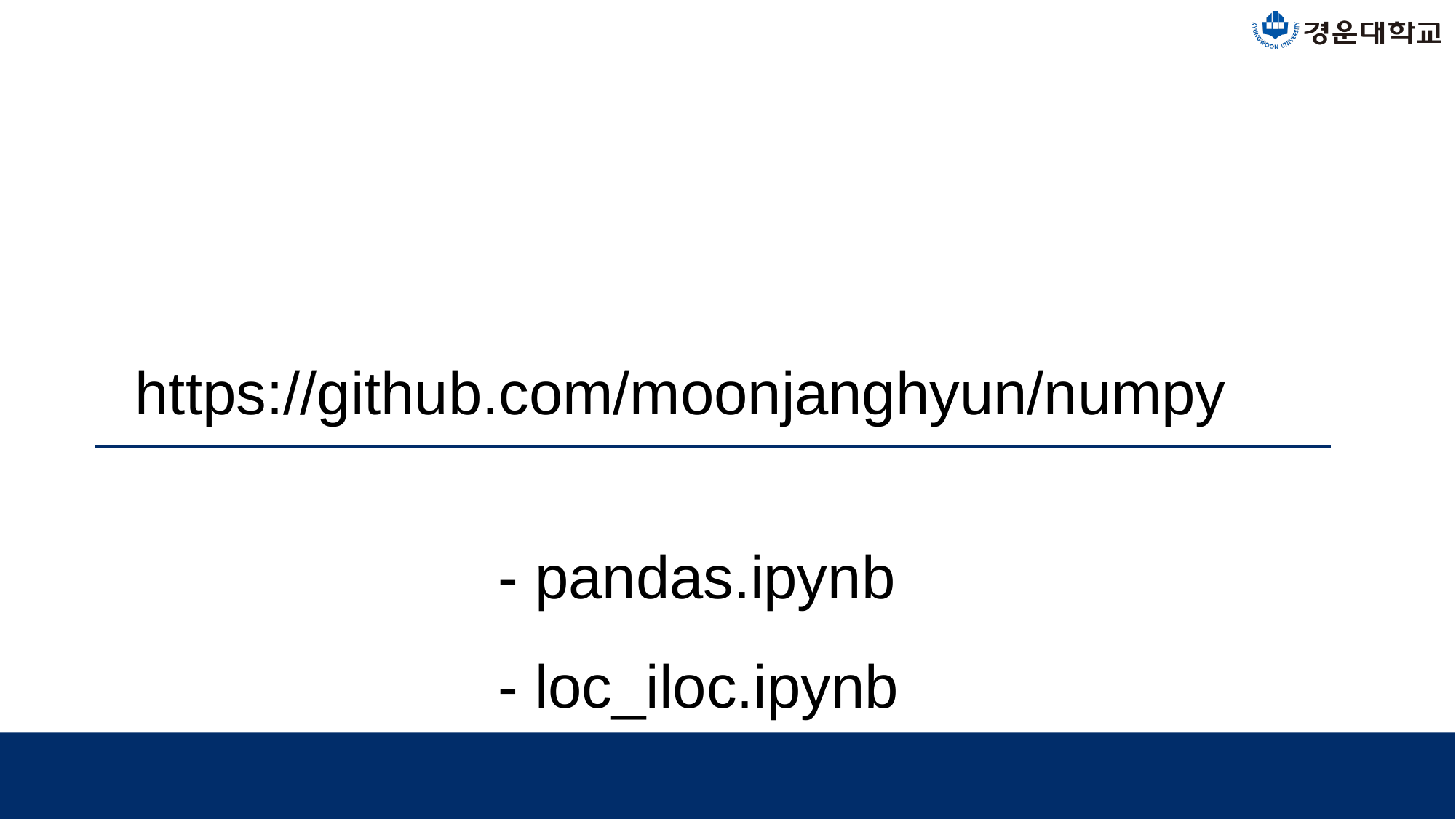

※ 디자인 변경이  안되는 부분은 [보기]- [슬라이드 마스터]에 들어가면 편집 가능합니다.
※ 슬라이드 좌우에 있는 샘플을 서식복사 ,  복사,  컬러  스포이드 해서 사용하면 작업이 편합니다.
COLOR

FONT COLOR

제목: KoPubWorld돋움체 Bold 20pt
본문: KoPubWorld바탕체 Light 16pt
본문: KoPubWorld바탕체 Medium 16pt
본문: KoPubWorld바탕체 Medium 18pt
인용구: KoPubWorld바탕체 Lite 20pt
https://github.com/moonjanghyun/numpy
- pandas.ipynb
- loc_iloc.ipynb